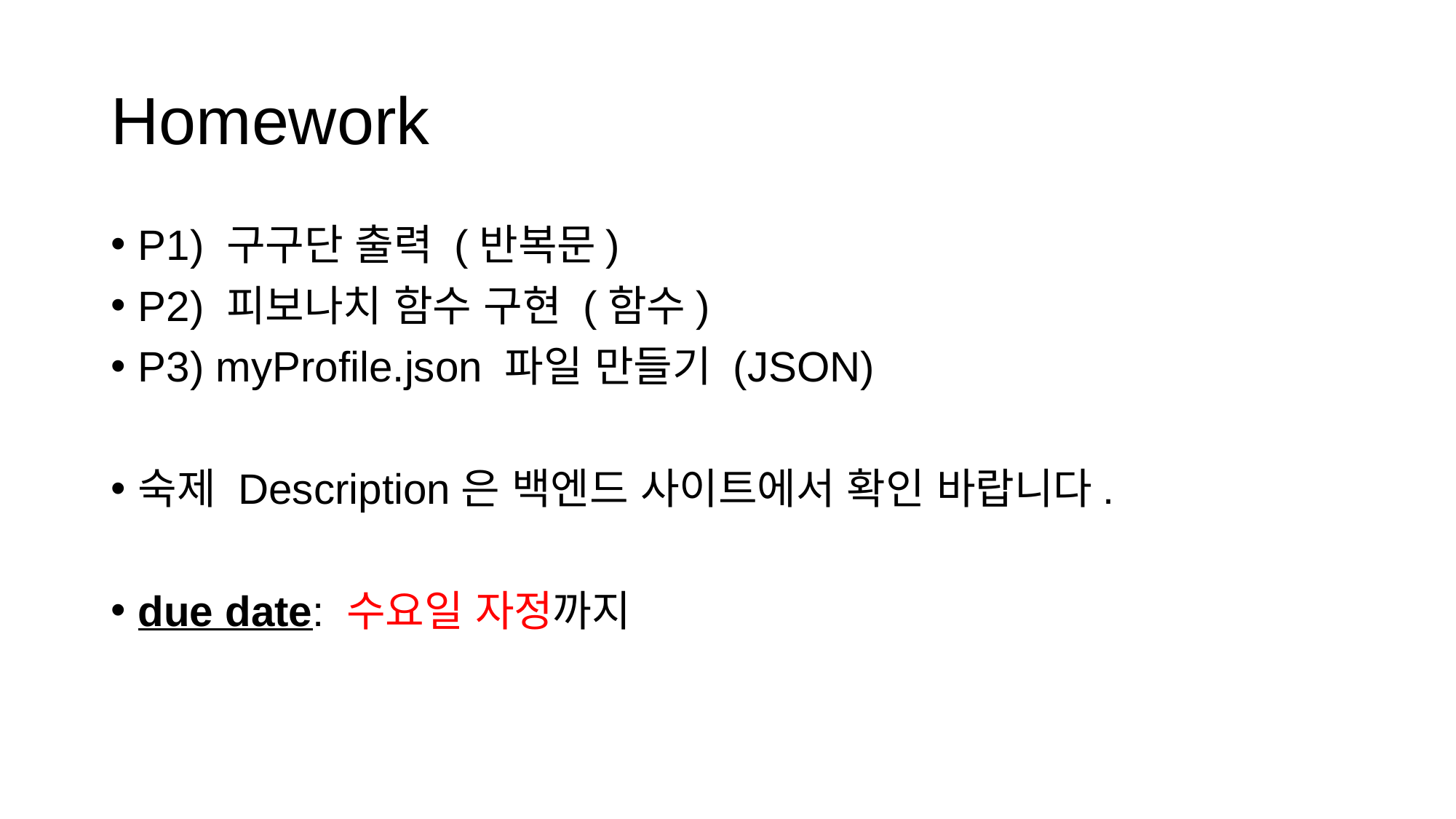

# Homework
P1) 구구단 출력 (반복문)
P2) 피보나치 함수 구현 (함수)
P3) myProfile.json 파일 만들기 (JSON)

숙제 Description은 백엔드 사이트에서 확인 바랍니다.

due date: 수요일 자정까지